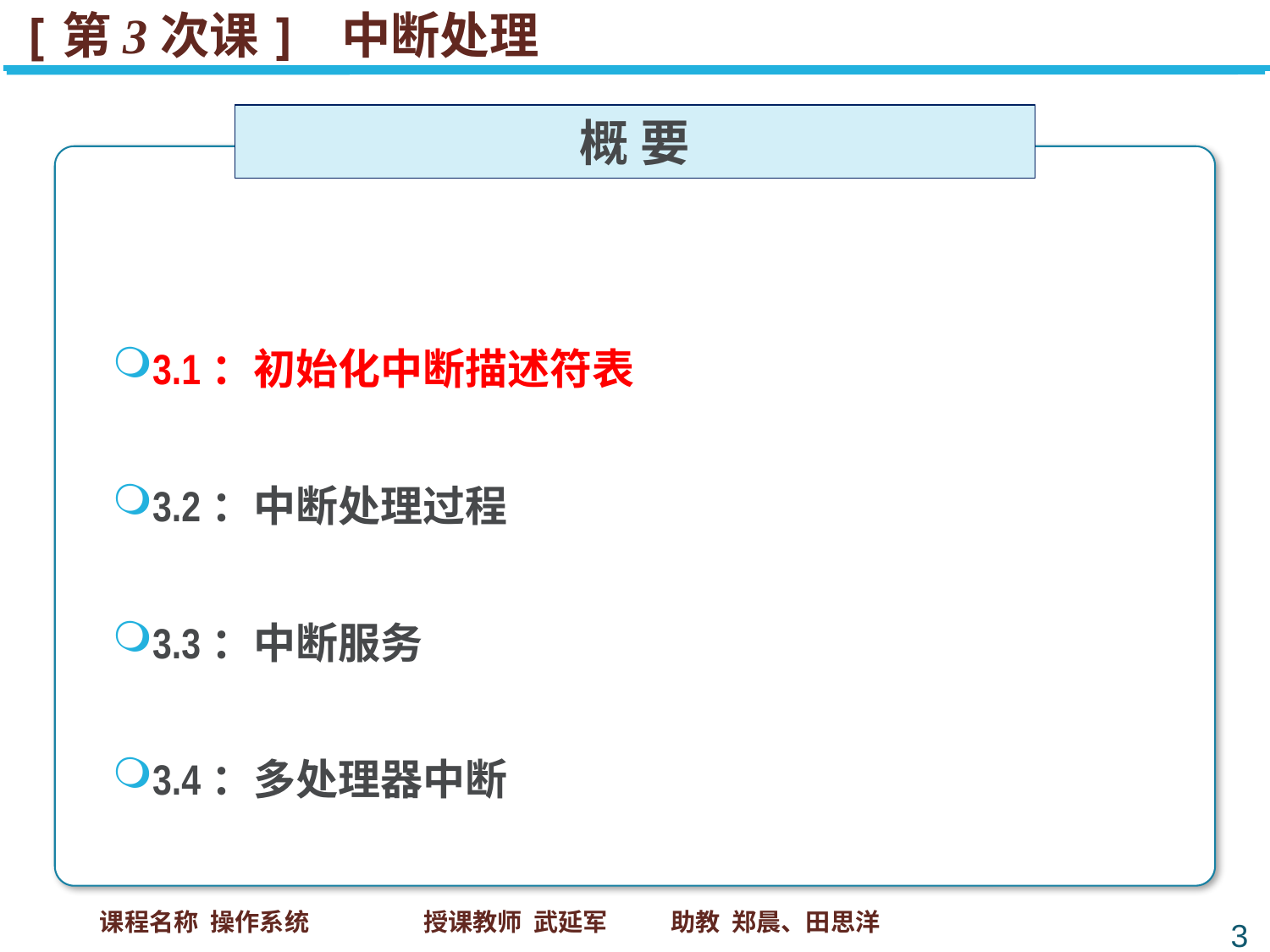

[第3次课] 中断处理

概 要

3.1：初始化中断描述符表

3.2：中断处理过程

3.3：中断服务

3.4：多处理器中断

课程名称  操作系统                    授课教师  武延军           助教  郑晨、田思洋
3